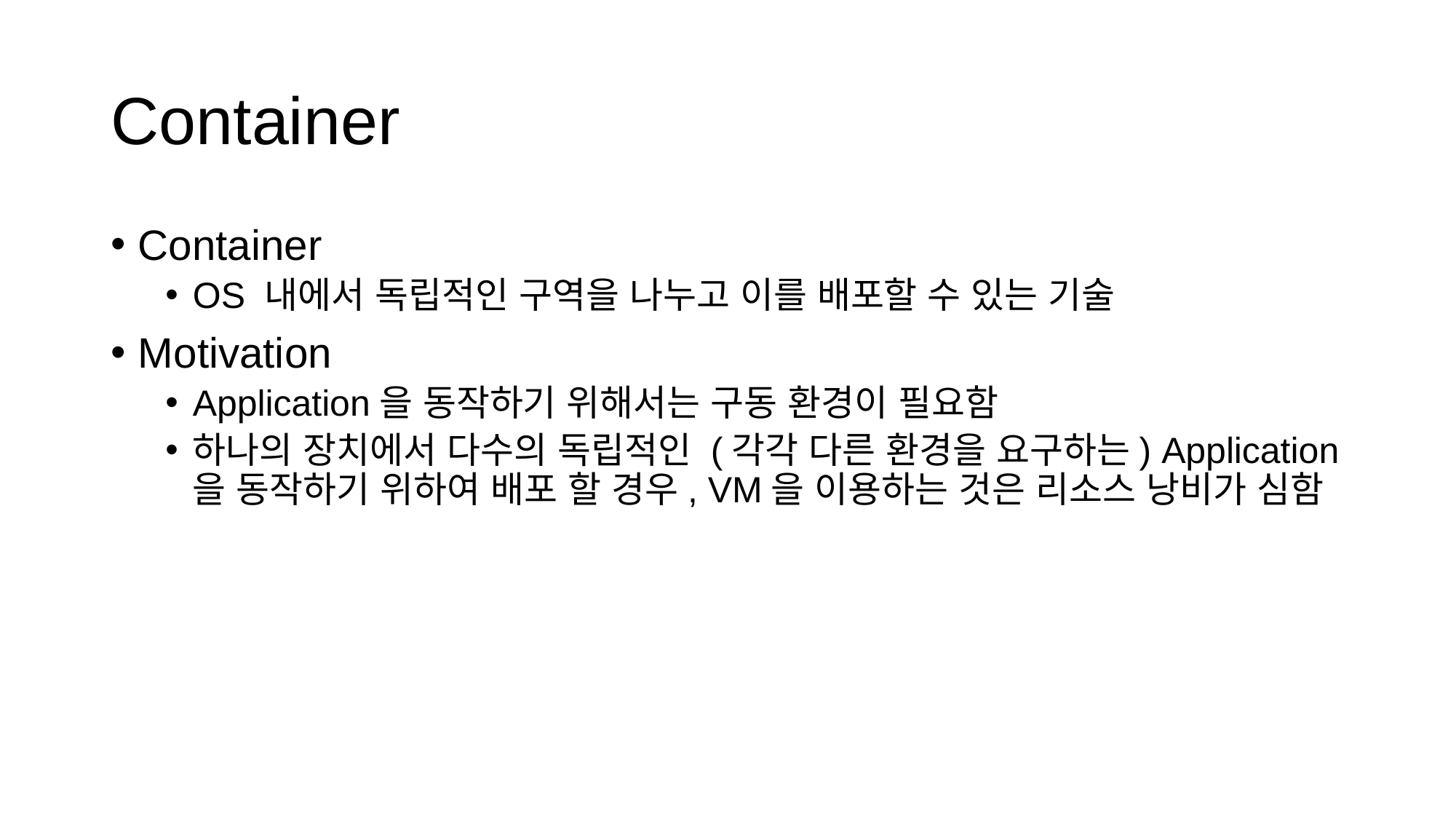

# Container
Container
OS 내에서 독립적인 구역을 나누고 이를 배포할 수 있는 기술
Motivation
Application을 동작하기 위해서는 구동 환경이 필요함
하나의 장치에서 다수의 독립적인 (각각 다른 환경을 요구하는) Application을 동작하기 위하여 배포 할 경우, VM을 이용하는 것은 리소스 낭비가 심함